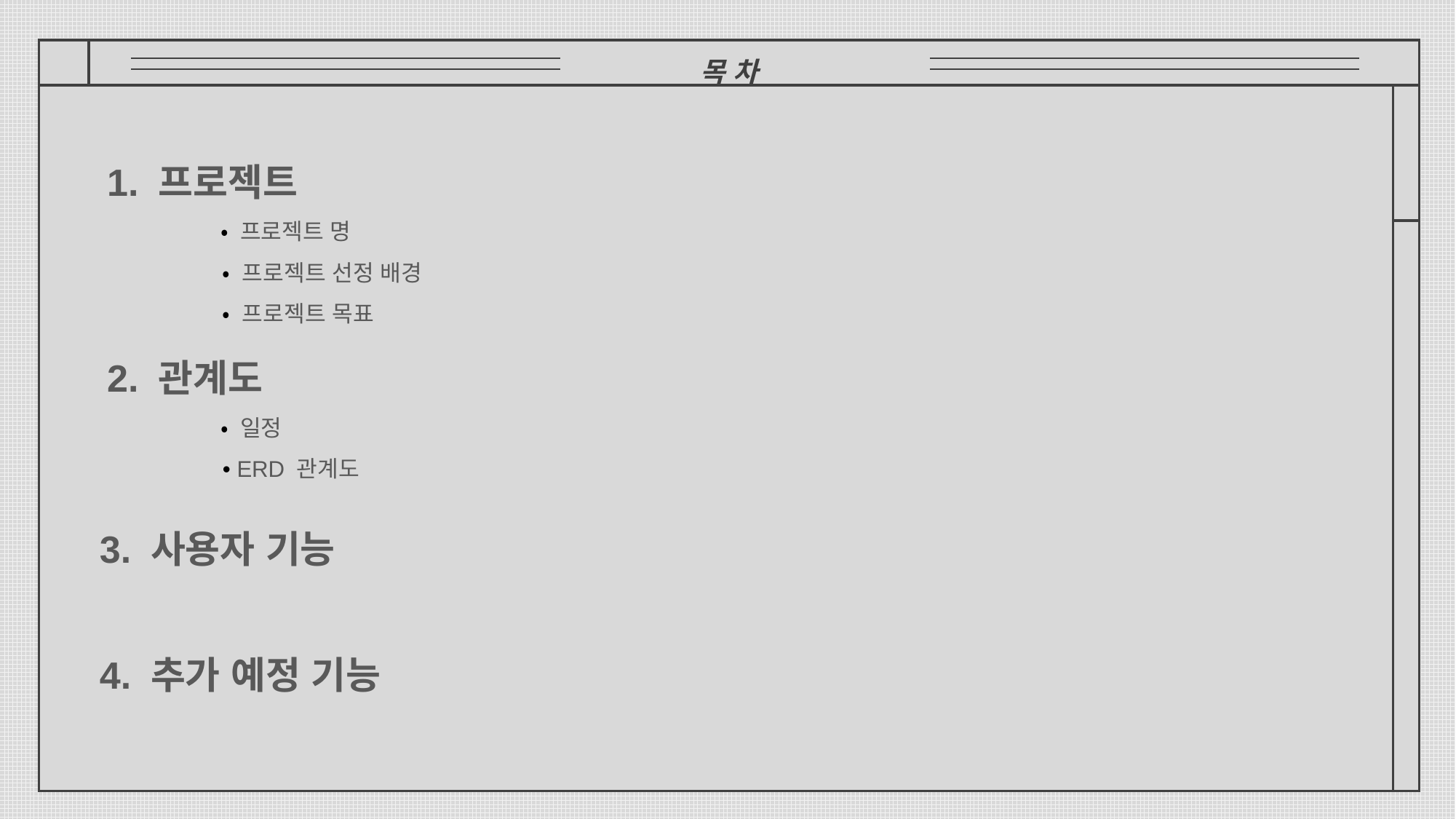

목 차

1. 프로젝트
	 • 프로젝트 명
	 • 프로젝트 선정 배경
	 • 프로젝트 목표
2. 관계도
	 • 일정
	 • ERD 관계도
3. 사용자 기능

4. 추가 예정 기능